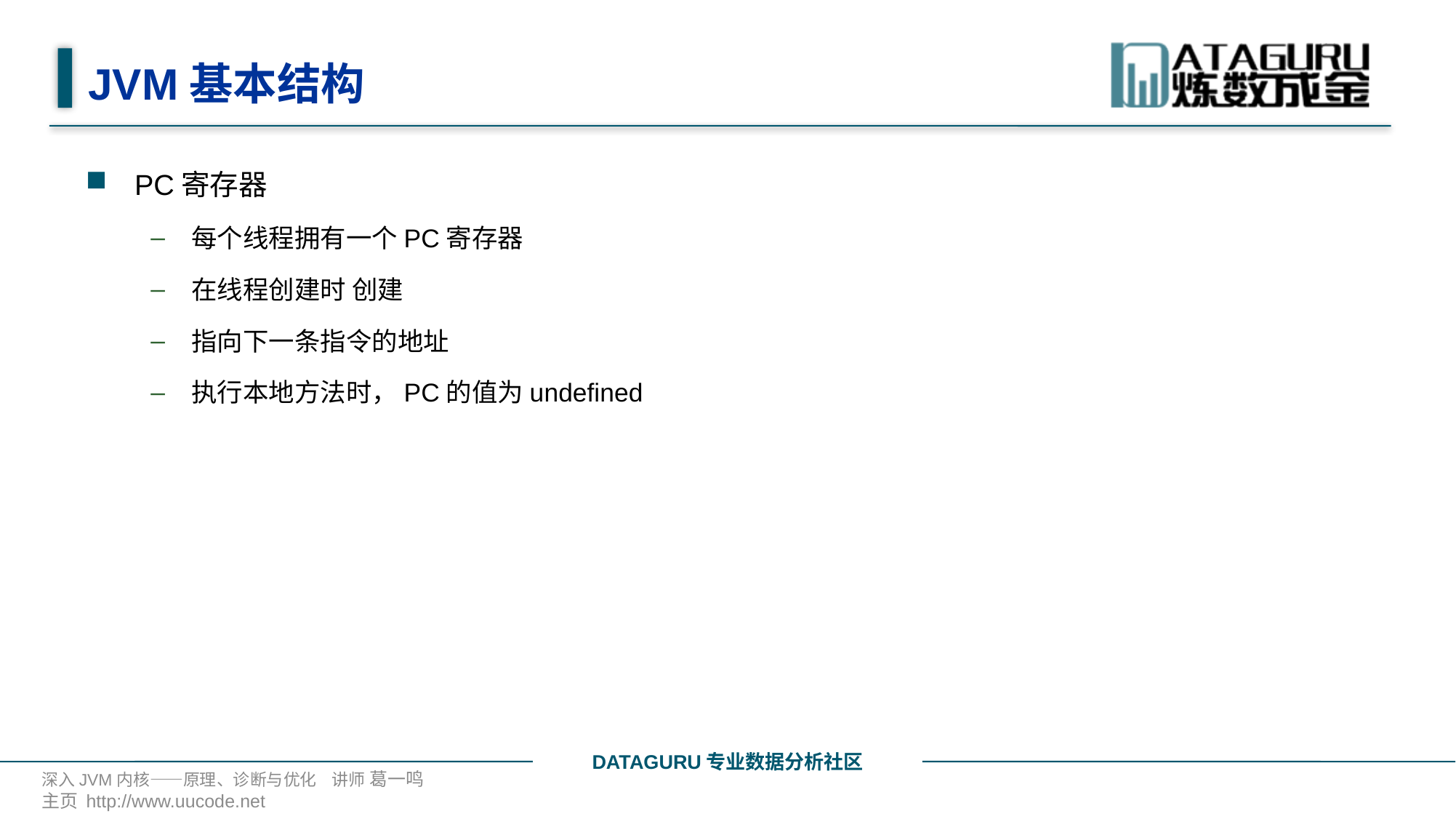

# JVM基本结构
PC寄存器
每个线程拥有一个PC寄存器
在线程创建时 创建
指向下一条指令的地址
执行本地方法时，PC的值为undefined